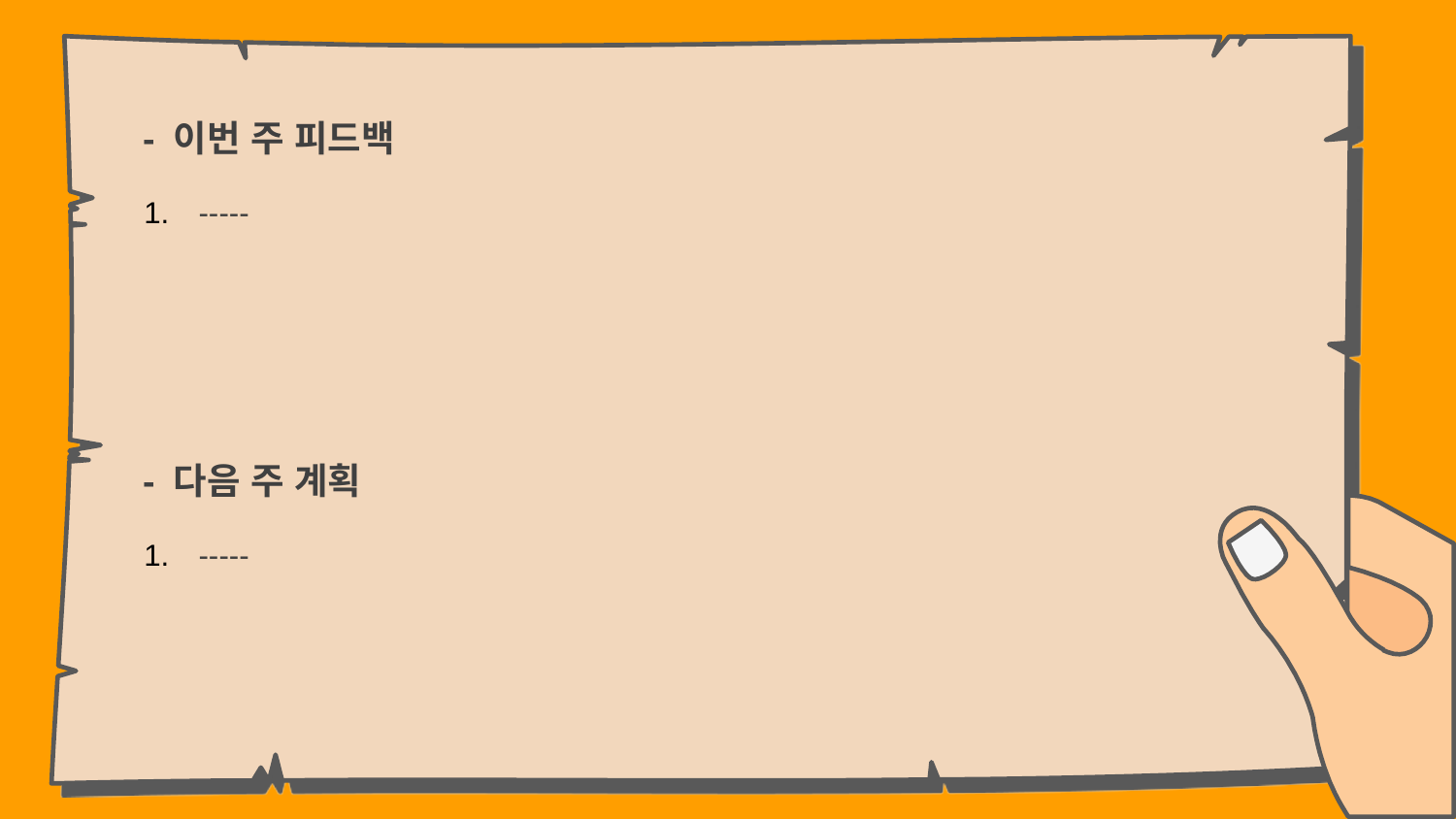

- 이번 주 피드백
-----
- 다음 주 계획

-----